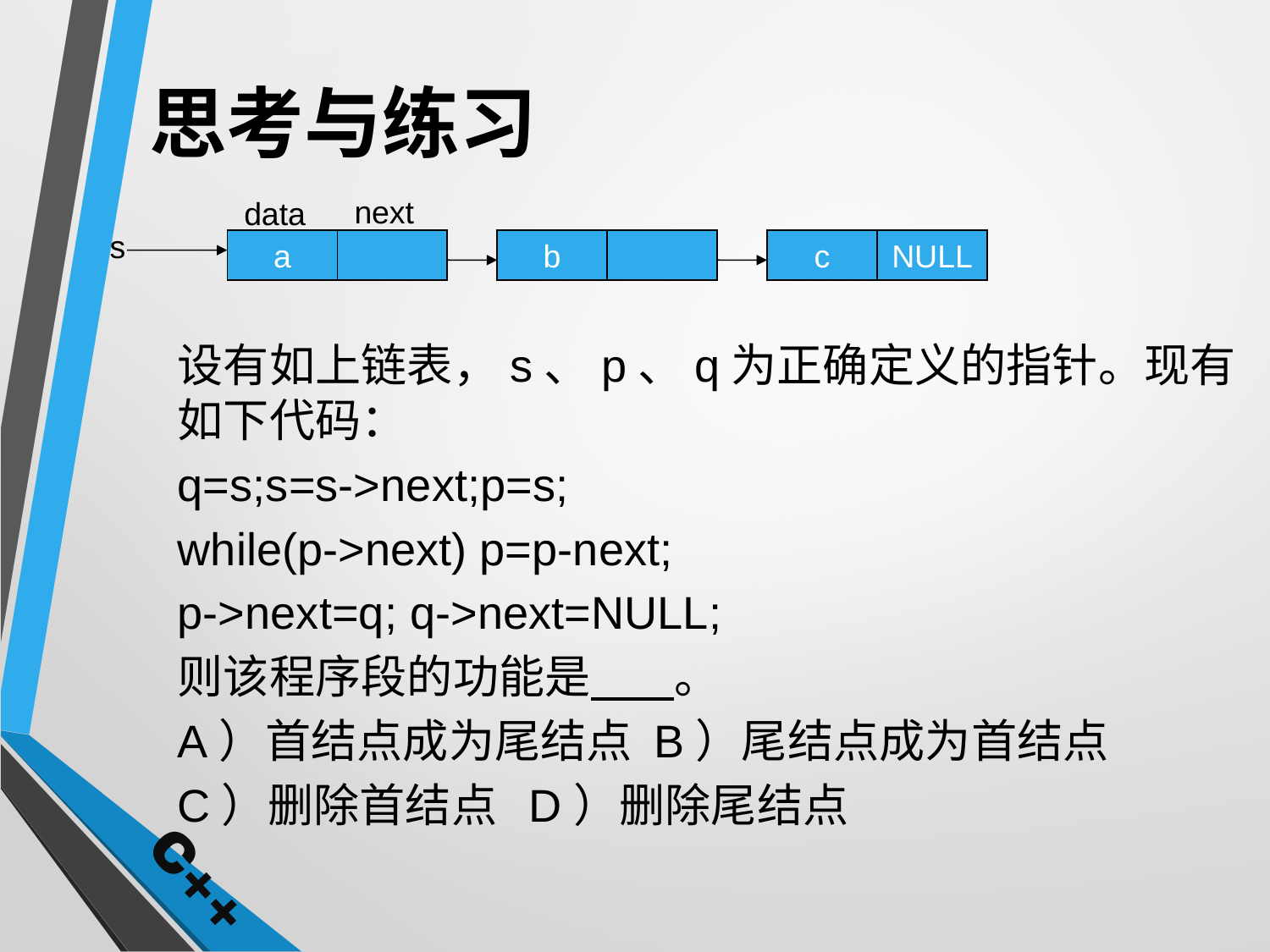

# 思考与练习
next
data
s
a

b

c
NULL

	设有如上链表，s、p、q为正确定义的指针。现有如下代码：
	q=s;s=s->next;p=s;
	while(p->next) p=p-next;
	p->next=q; q->next=NULL;
	则该程序段的功能是        。
	A）首结点成为尾结点 B）尾结点成为首结点
	C）删除首结点  D）删除尾结点